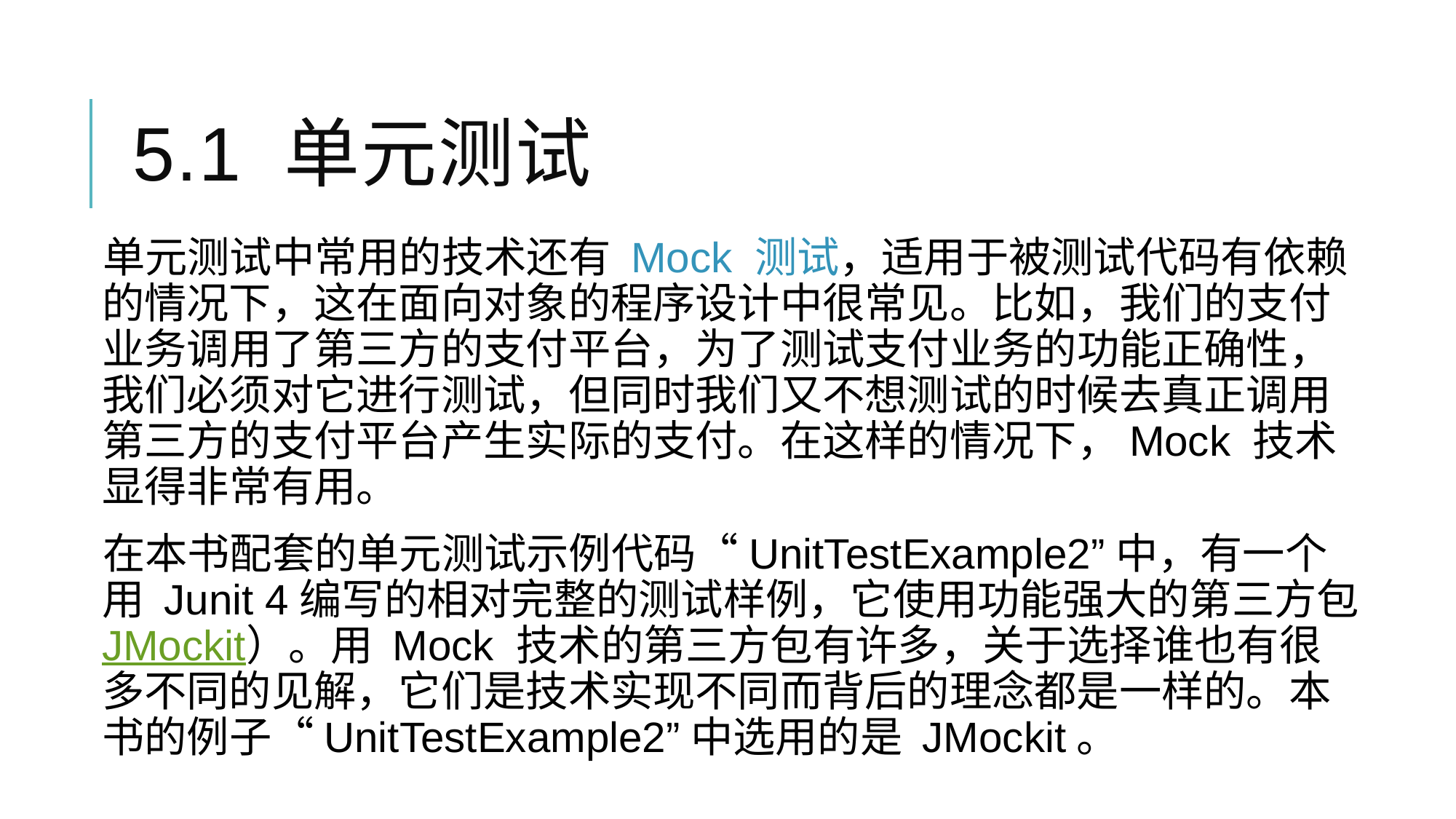

# 5.1 单元测试
单元测试中常用的技术还有 Mock 测试，适用于被测试代码有依赖的情况下，这在面向对象的程序设计中很常见。比如，我们的支付业务调用了第三方的支付平台，为了测试支付业务的功能正确性，我们必须对它进行测试，但同时我们又不想测试的时候去真正调用第三方的支付平台产生实际的支付。在这样的情况下，Mock 技术显得非常有用。
在本书配套的单元测试示例代码“UnitTestExample2”中，有一个用 Junit 4编写的相对完整的测试样例，它使用功能强大的第三方包 JMockit）。用 Mock 技术的第三方包有许多，关于选择谁也有很多不同的见解，它们是技术实现不同而背后的理念都是一样的。本书的例子“UnitTestExample2”中选用的是 JMockit。